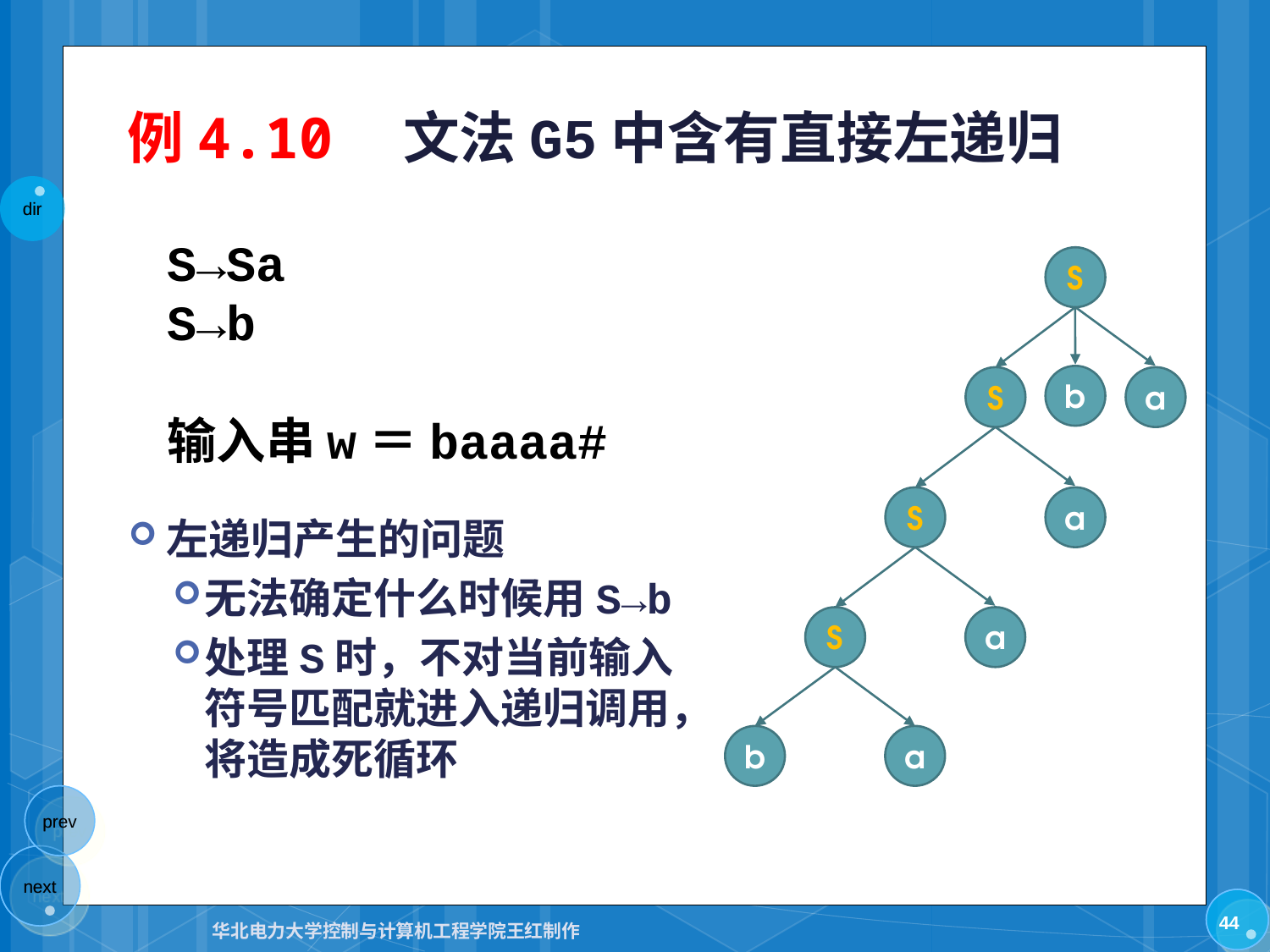

# 例4.10　文法G5中含有直接左递归
S→Sa
S→b

输入串w＝baaaa#
S
b
S
a
S
a
左递归产生的问题
无法确定什么时候用S→b
处理S时，不对当前输入符号匹配就进入递归调用，将造成死循环
S
a
b
a
44
华北电力大学控制与计算机工程学院王红制作